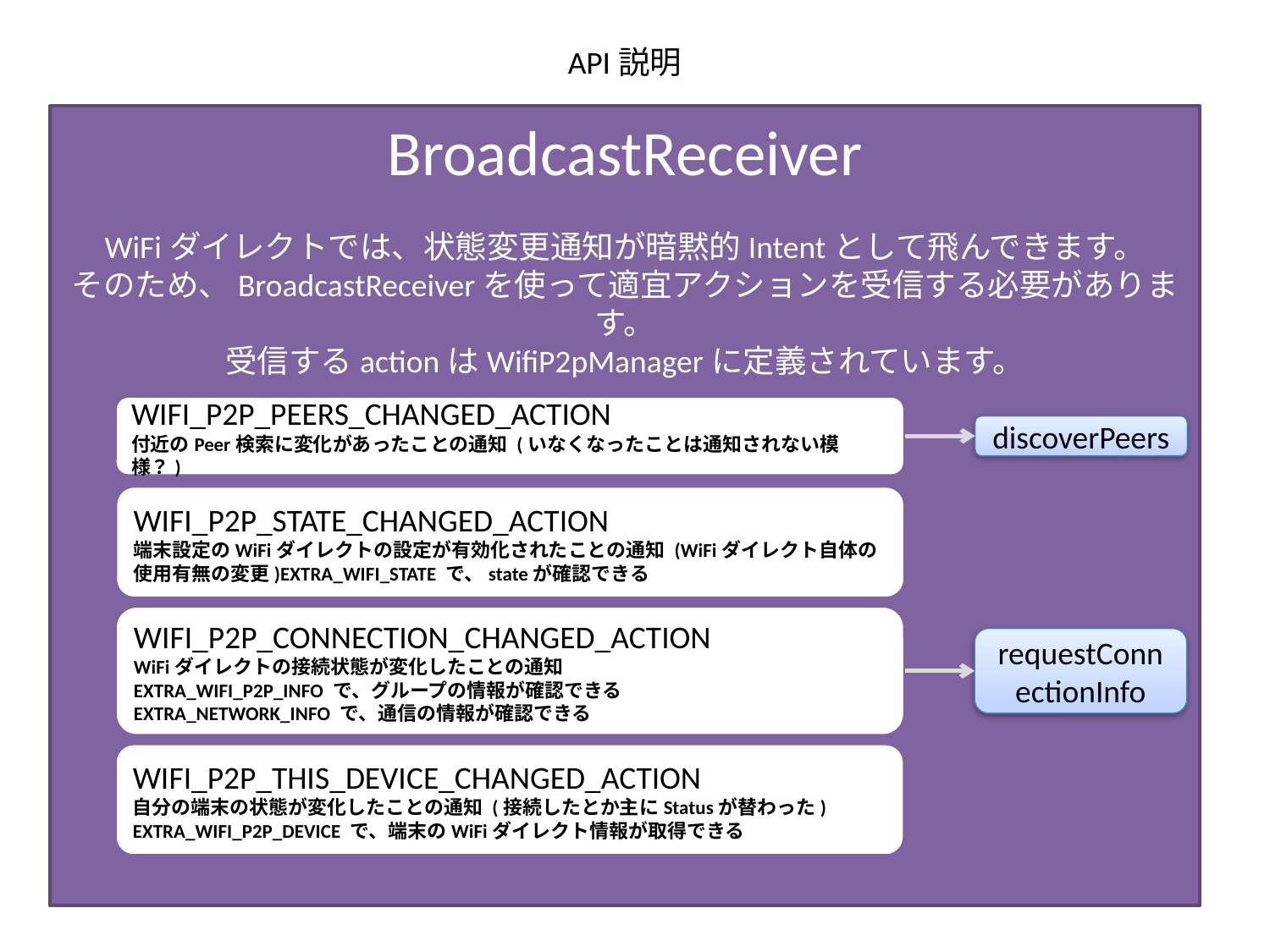

API説明
BroadcastReceiver

WiFiダイレクトでは、状態変更通知が暗黙的Intentとして飛んできます。
そのため、BroadcastReceiverを使って適宜アクションを受信する必要があります。
受信するactionはWifiP2pManagerに定義されています。

WIFI_P2P_PEERS_CHANGED_ACTION
付近のPeer検索に変化があったことの通知 (いなくなったことは通知されない模様？)

discoverPeers
WIFI_P2P_STATE_CHANGED_ACTION
端末設定のWiFiダイレクトの設定が有効化されたことの通知 (WiFiダイレクト自体の使用有無の変更)EXTRA_WIFI_STATE で、stateが確認できる
WIFI_P2P_CONNECTION_CHANGED_ACTION
WiFiダイレクトの接続状態が変化したことの通知
EXTRA_WIFI_P2P_INFO で、グループの情報が確認できる
EXTRA_NETWORK_INFO で、通信の情報が確認できる
requestConnectionInfo
WIFI_P2P_THIS_DEVICE_CHANGED_ACTION
自分の端末の状態が変化したことの通知 (接続したとか主にStatusが替わった)
EXTRA_WIFI_P2P_DEVICE で、端末のWiFiダイレクト情報が取得できる